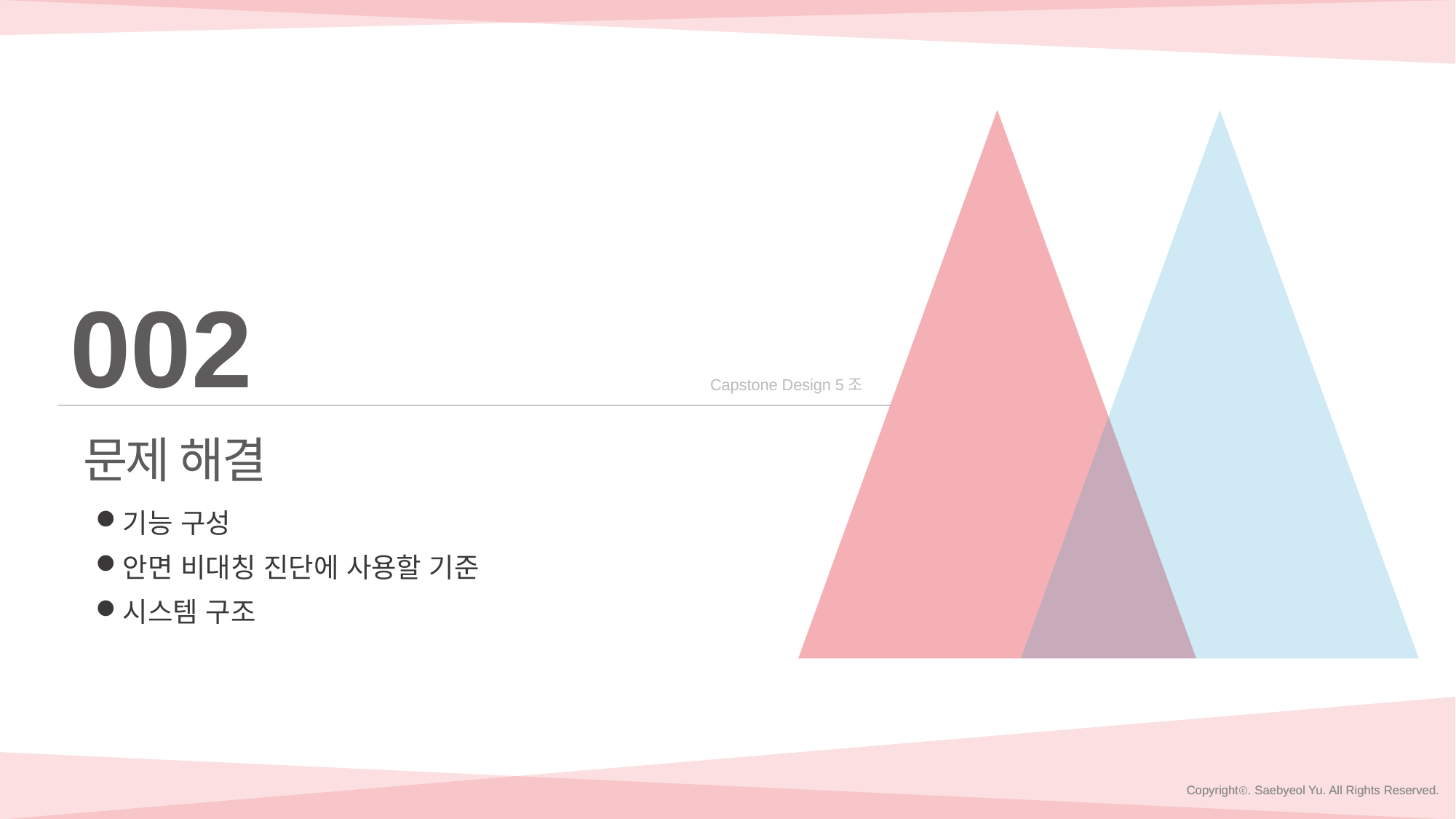

002
Capstone Design 5조
문제 해결
기능 구성
안면 비대칭 진단에 사용할 기준
시스템 구조
Copyrightⓒ. Saebyeol Yu. All Rights Reserved.